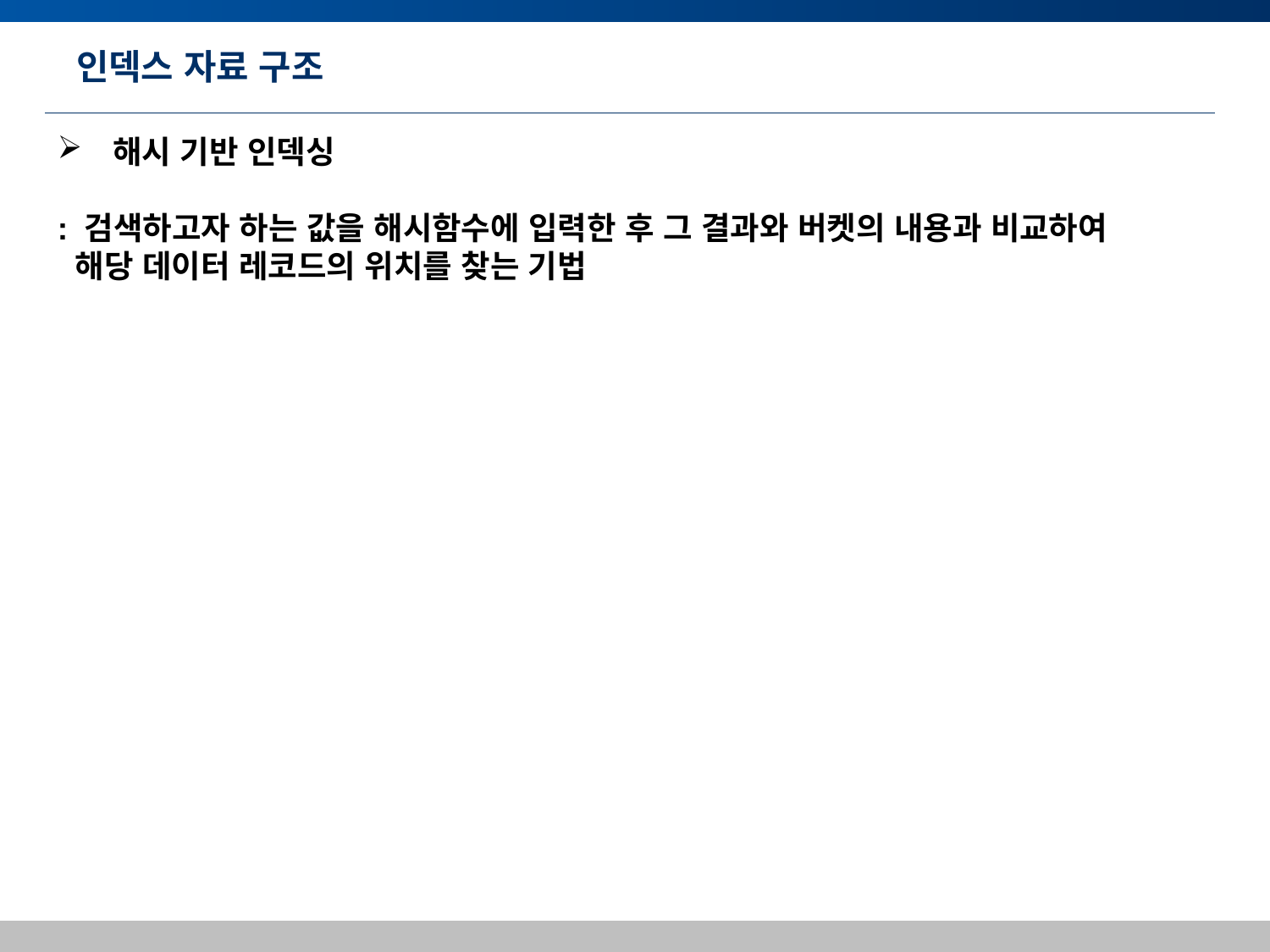

# 인덱스 자료 구조
  해시 기반 인덱싱

: 검색하고자 하는 값을 해시함수에 입력한 후 그 결과와 버켓의 내용과 비교하여
  해당 데이터 레코드의 위치를 찾는 기법